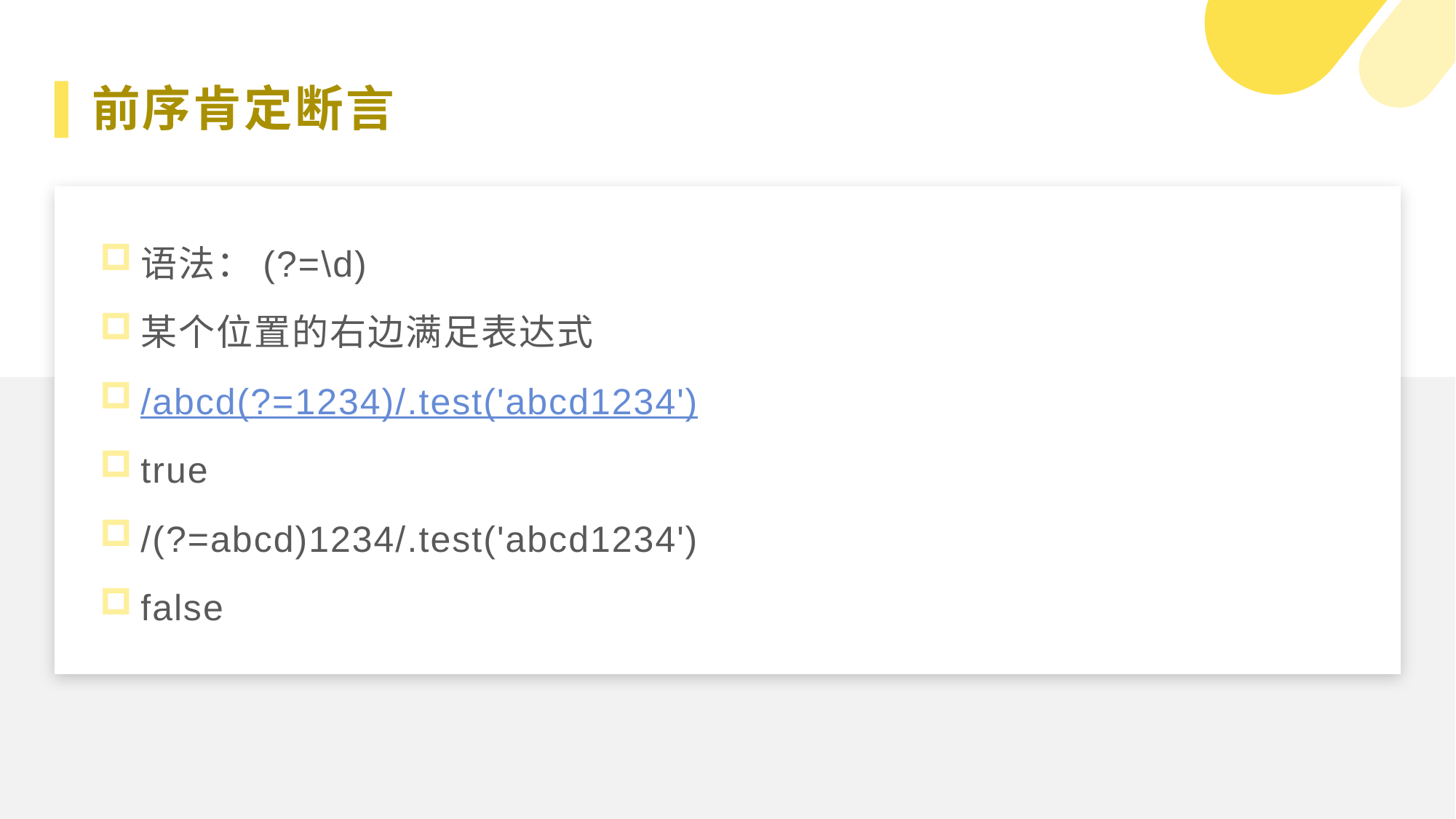

前序肯定断言

语法：(?=\d)
某个位置的右边满足表达式
/abcd(?=1234)/.test('abcd1234')
true
/(?=abcd)1234/.test('abcd1234')
false